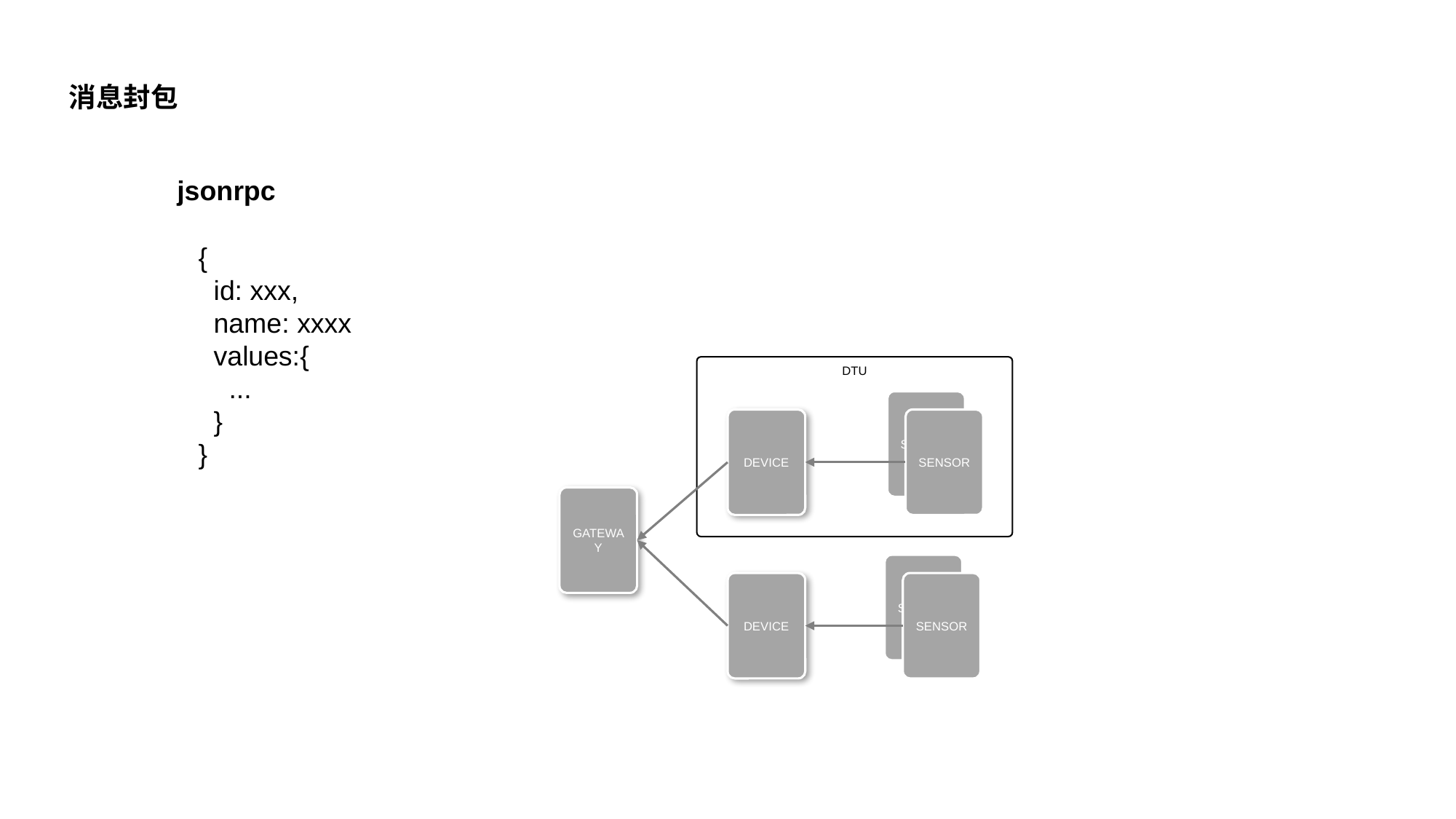

消息封包
jsonrpc
{
  id: xxx,
  name: xxxx
  values:{
    ...
  }
}
DTU
SENSOR
SENSOR
DEVICE
GATEWAY
SENSOR
SENSOR
DEVICE